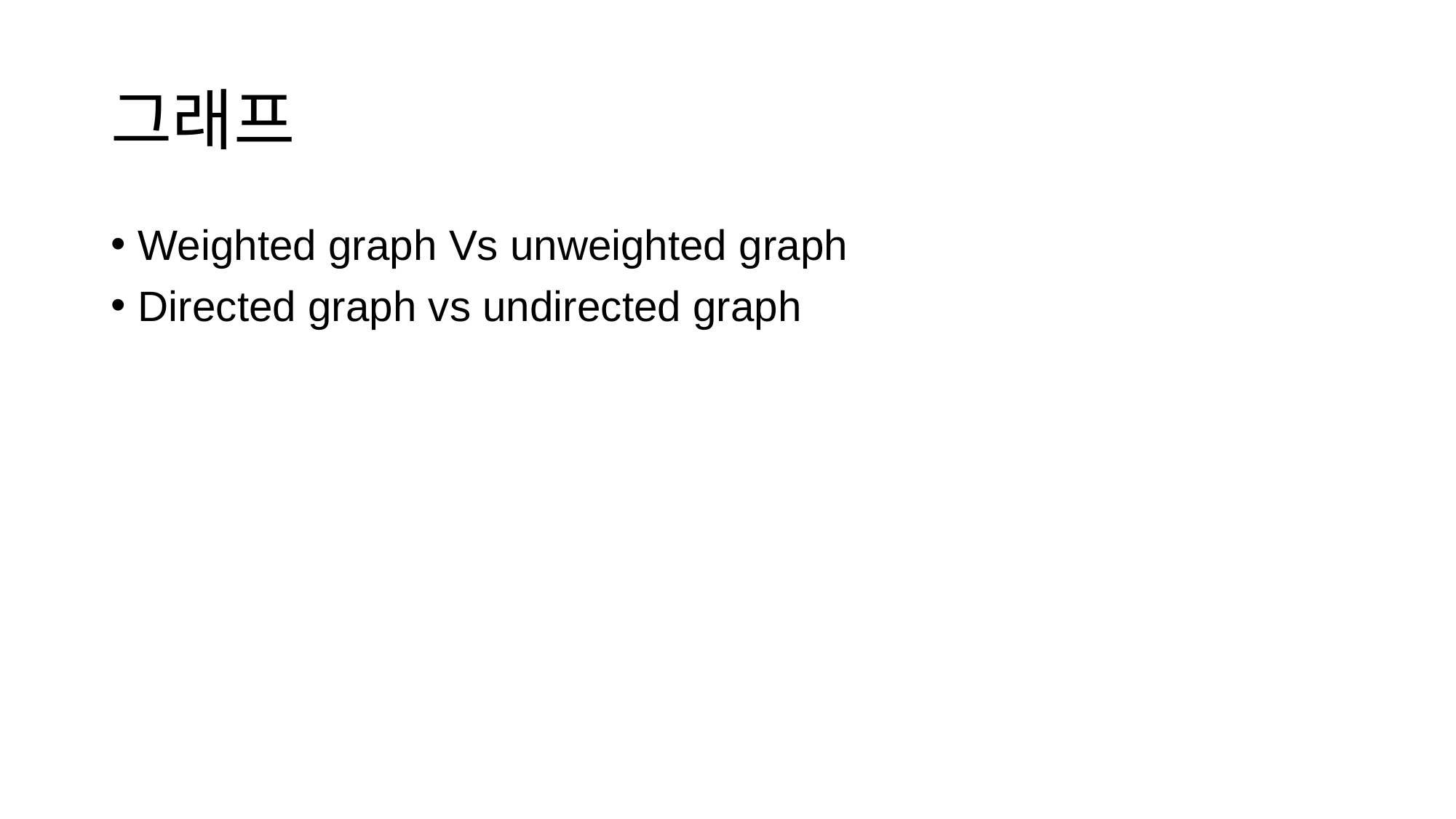

# 그래프
Weighted graph Vs unweighted graph
Directed graph vs undirected graph